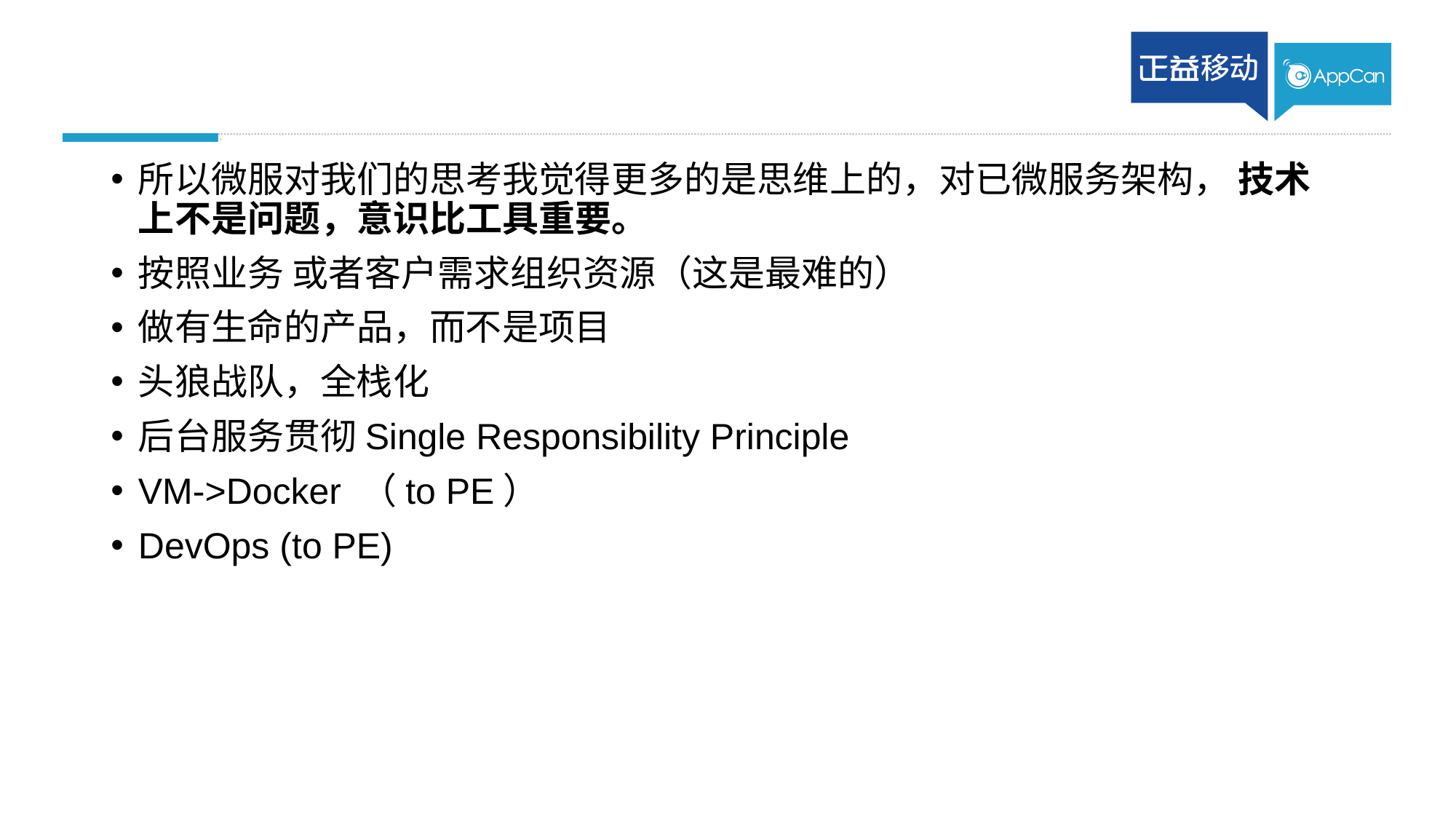

#
所以微服对我们的思考我觉得更多的是思维上的，对已微服务架构， 技术上不是问题，意识比工具重要。
按照业务 或者客户需求组织资源（这是最难的）
做有生命的产品，而不是项目
头狼战队，全栈化
后台服务贯彻Single Responsibility Principle
VM->Docker （to PE）
DevOps (to PE)